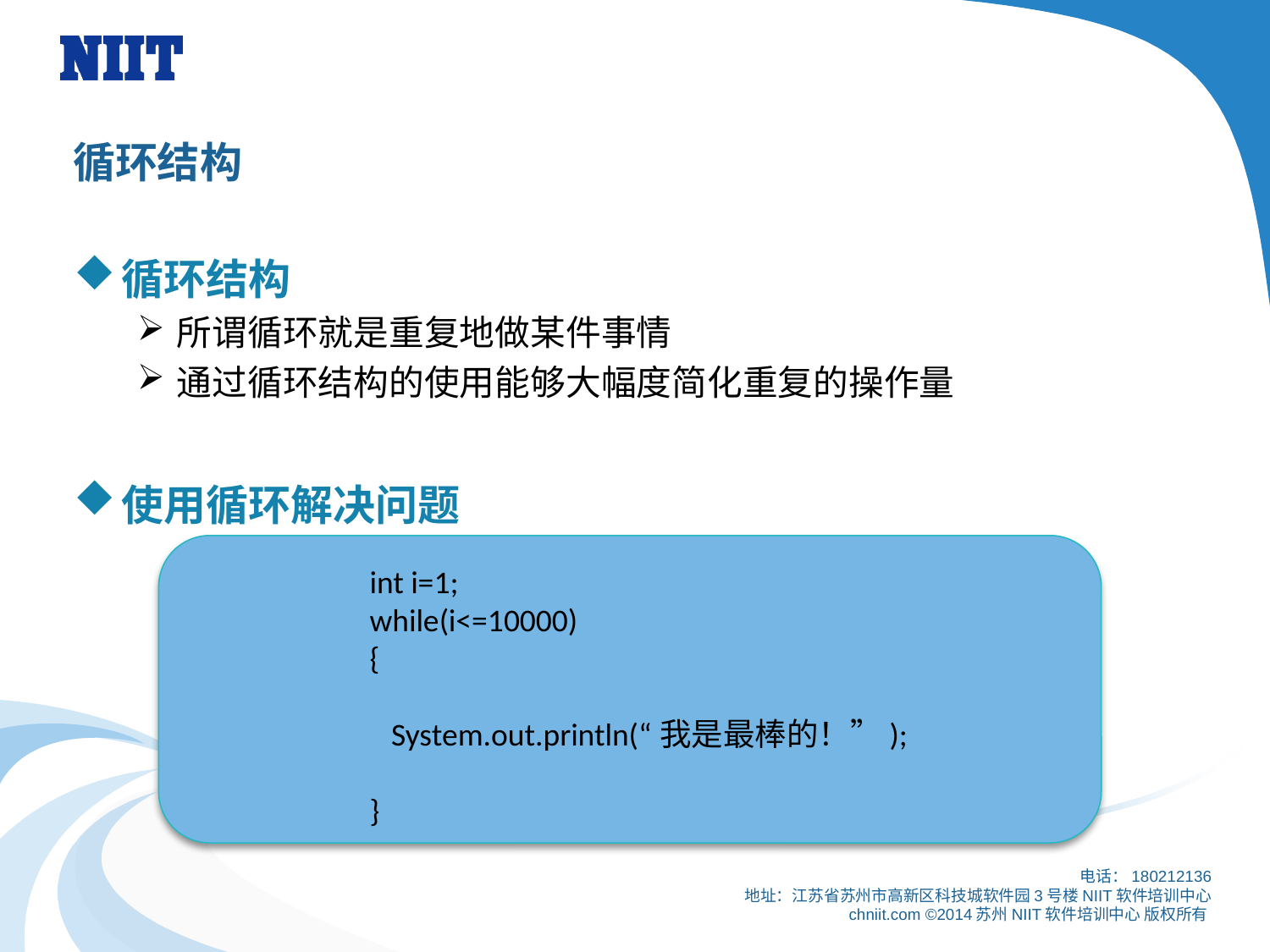

# 循环结构
循环结构
所谓循环就是重复地做某件事情
通过循环结构的使用能够大幅度简化重复的操作量

使用循环解决问题

int i=1;
while(i<=10000)
{

   System.out.println(“我是最棒的！”);

}